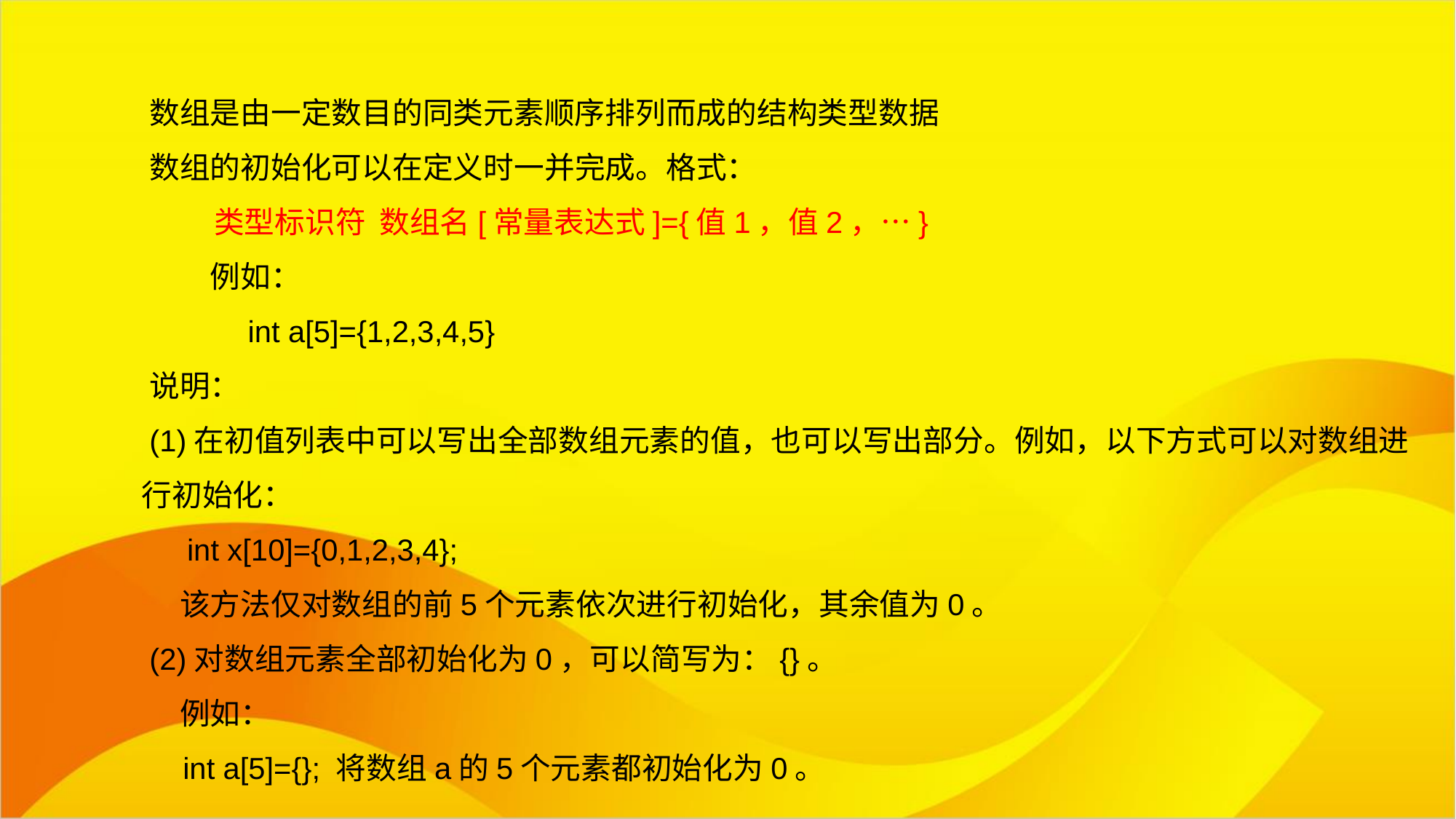

数组是由一定数目的同类元素顺序排列而成的结构类型数据
数组的初始化可以在定义时一并完成。格式：
    　类型标识符  数组名[常量表达式]={值1，值2，…}
　　例如：
　　　int a[5]={1,2,3,4,5}
说明：
(1)在初值列表中可以写出全部数组元素的值，也可以写出部分。例如，以下方式可以对数组进行初始化：
　int x[10]={0,1,2,3,4};
　该方法仅对数组的前5个元素依次进行初始化，其余值为0。
(2)对数组元素全部初始化为0，可以简写为：{}。
　例如：
    int a[5]={}; 将数组a的5个元素都初始化为0。